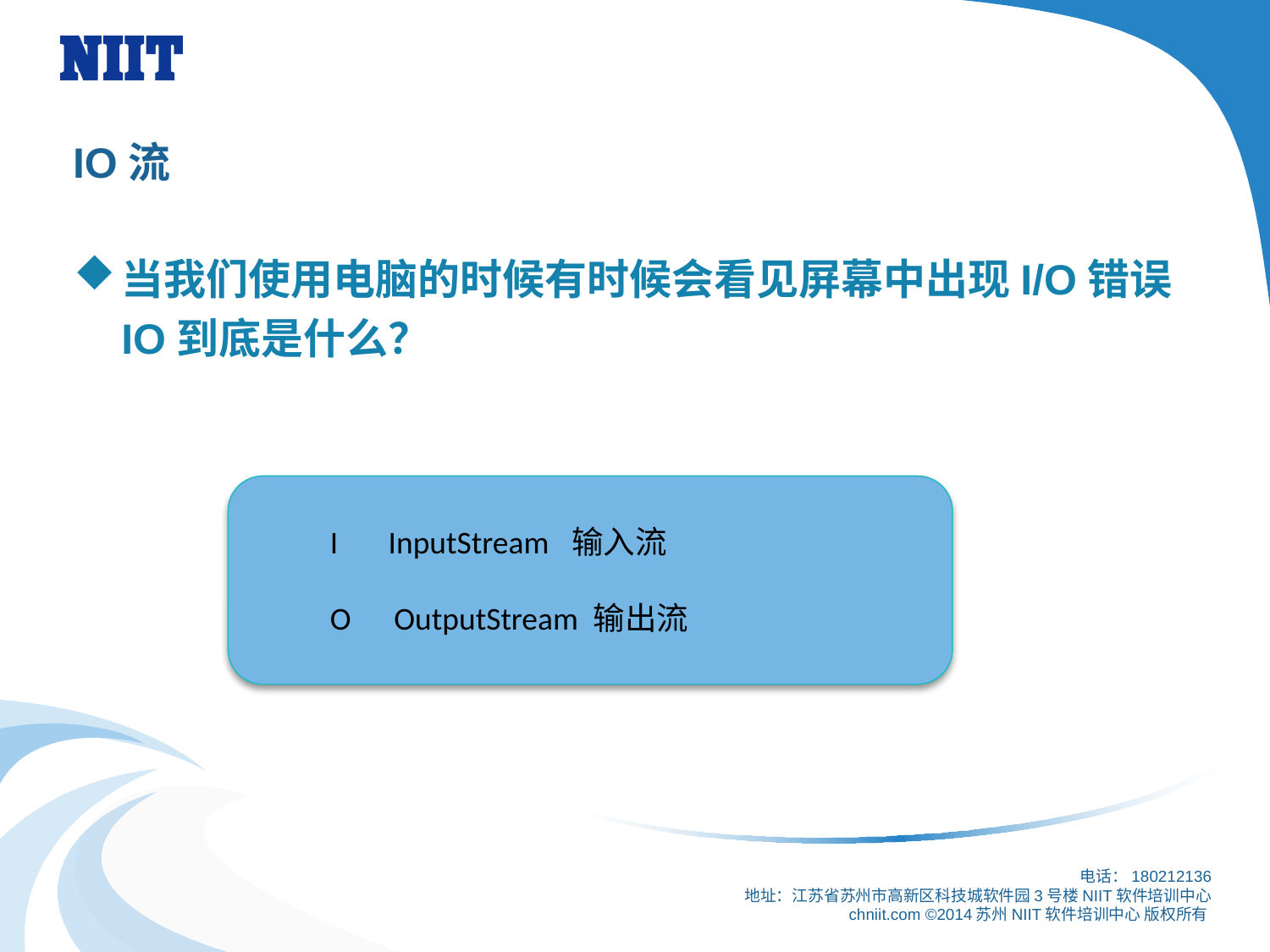

# IO流
当我们使用电脑的时候有时候会看见屏幕中出现I/O错误
	IO到底是什么？

I       InputStream  输入流

O      OutputStream 输出流